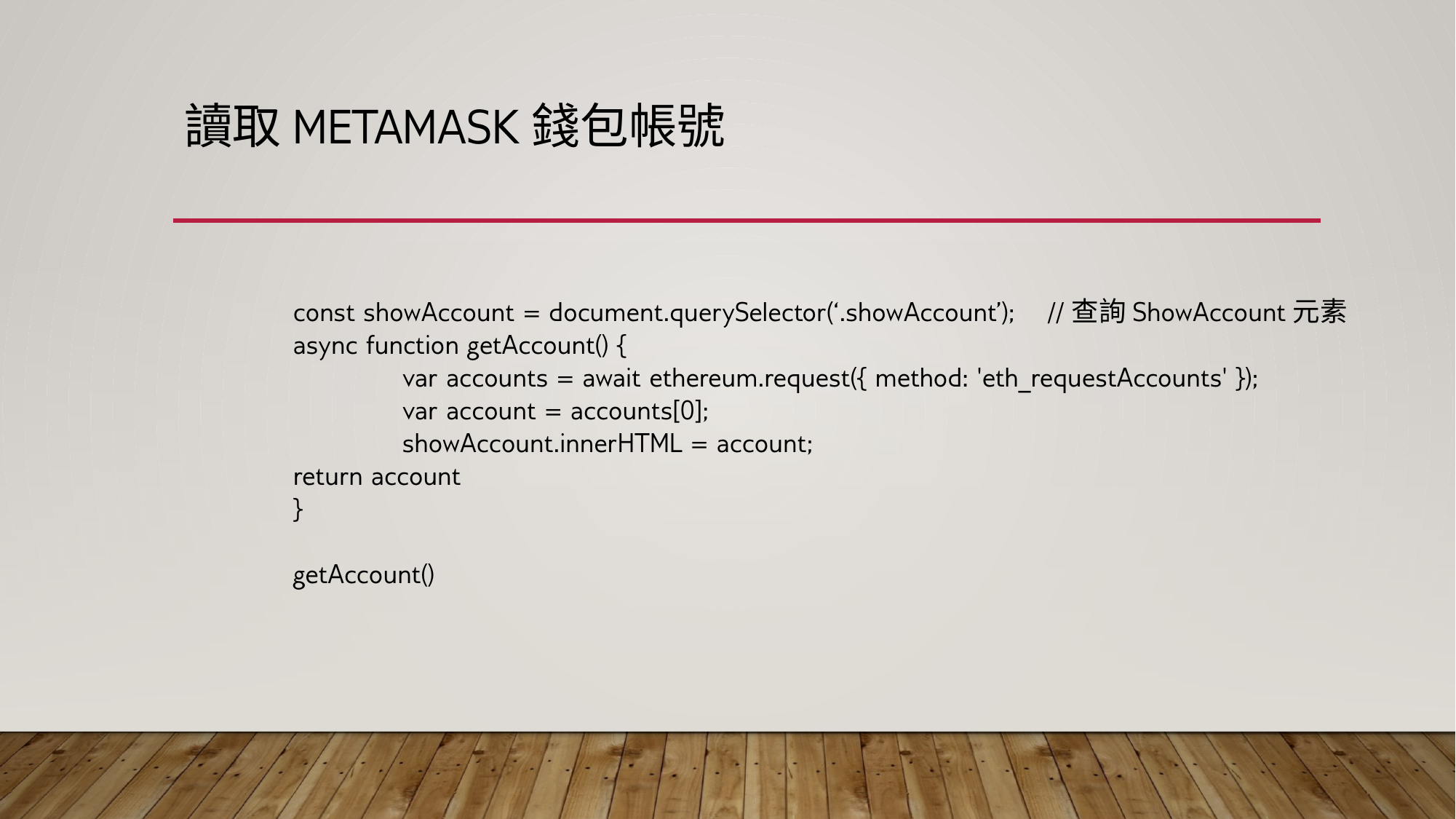

# 讀取Metamask錢包帳號
	const showAccount = document.querySelector(‘.showAccount’);    //查詢ShowAccount元素
	async function getAccount() {
		var accounts = await ethereum.request({ method: 'eth_requestAccounts' });
		var account = accounts[0];
		showAccount.innerHTML = account;
	return account
	}

	getAccount()